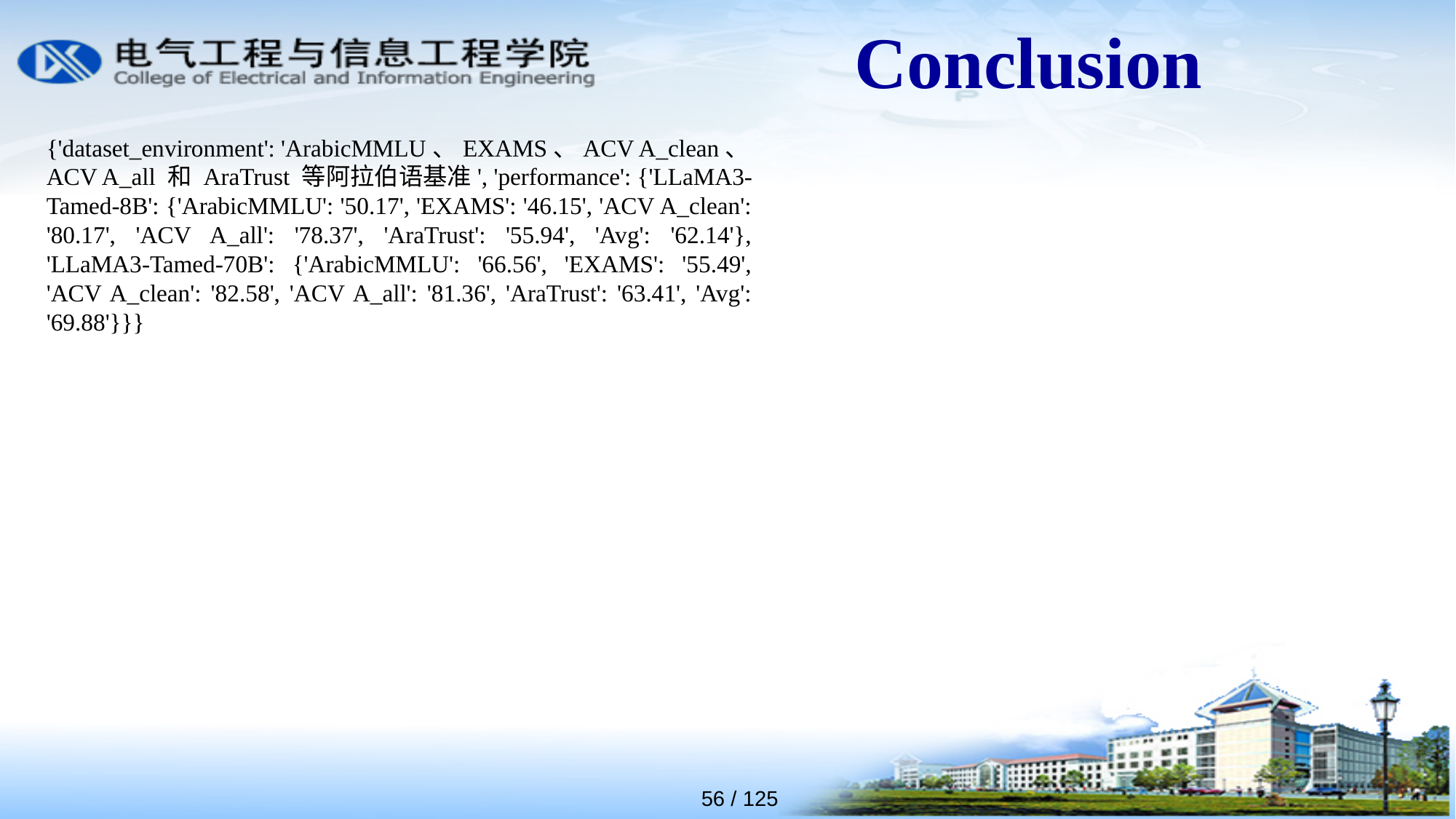

Conclusion
{'dataset_environment': 'ArabicMMLU、EXAMS、ACV A_clean、ACV A_all 和 AraTrust 等阿拉伯语基准', 'performance': {'LLaMA3-Tamed-8B': {'ArabicMMLU': '50.17', 'EXAMS': '46.15', 'ACV A_clean': '80.17', 'ACV A_all': '78.37', 'AraTrust': '55.94', 'Avg': '62.14'}, 'LLaMA3-Tamed-70B': {'ArabicMMLU': '66.56', 'EXAMS': '55.49', 'ACV A_clean': '82.58', 'ACV A_all': '81.36', 'AraTrust': '63.41', 'Avg': '69.88'}}}
56 / 125